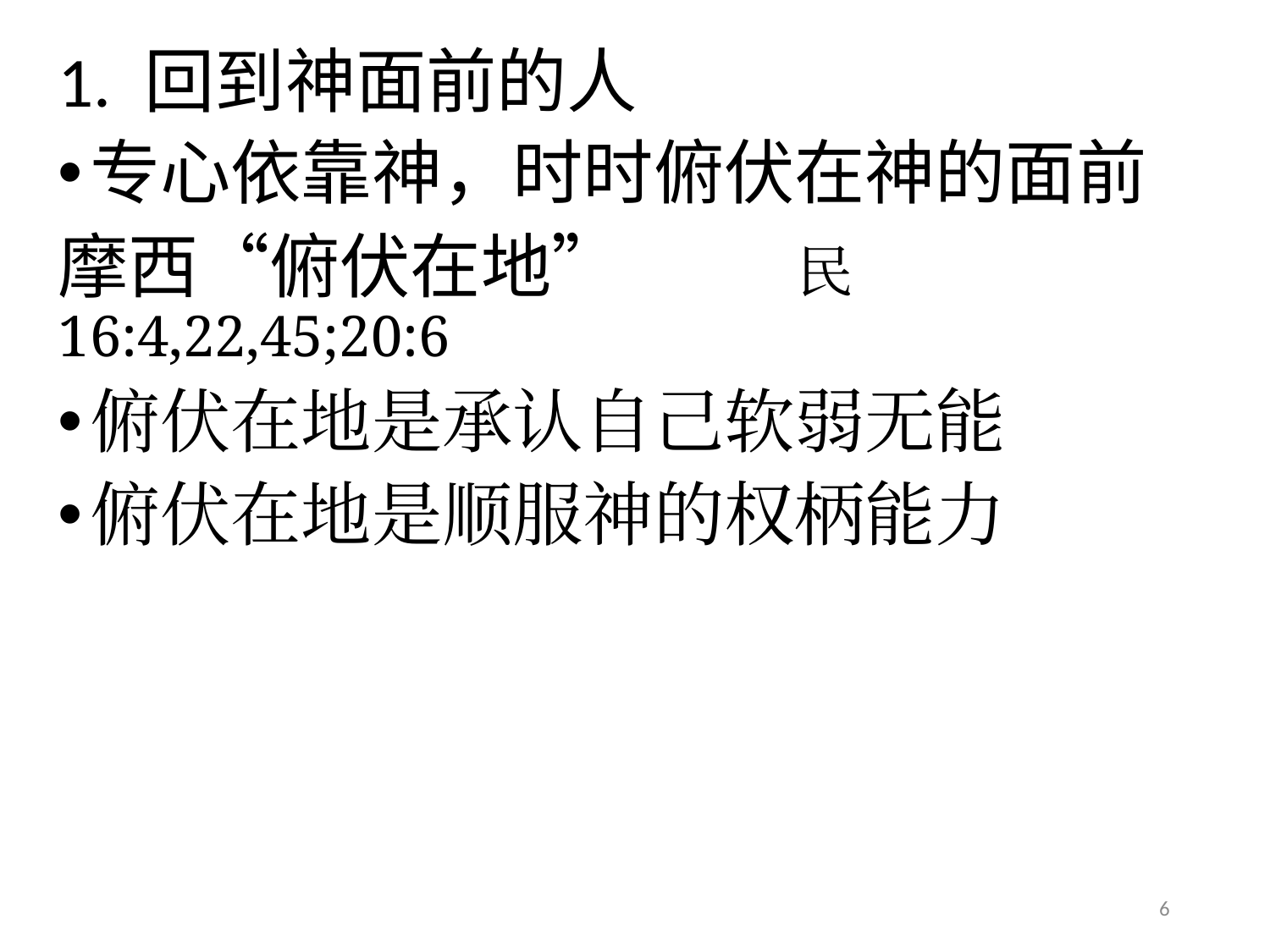

# 1. 回到神面前的人
专心依靠神，时时俯伏在神的面前
摩西“俯伏在地”           民16:4,22,45;20:6
俯伏在地是承认自己软弱无能
俯伏在地是顺服神的权柄能力
6